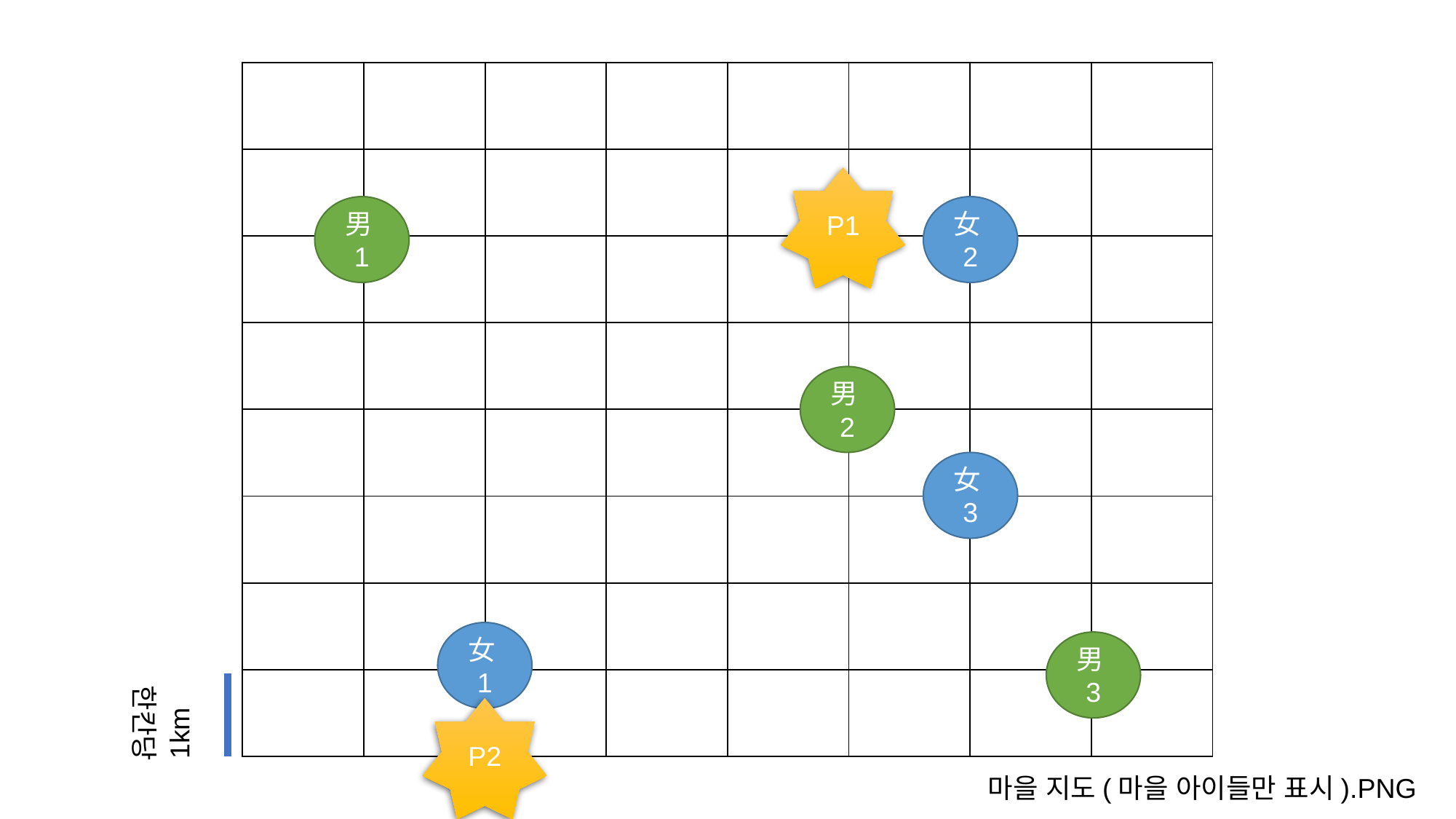

|  |  |  |  |  |  |  |  |
| --- | --- | --- | --- | --- | --- | --- | --- |
|  |  |  |  |  |  |  |  |
|  |  |  |  |  |  |  |  |
|  |  |  |  |  |  |  |  |
|  |  |  |  |  |  |  |  |
|  |  |  |  |  |  |  |  |
|  |  |  |  |  |  |  |  |
|  |  |  |  |  |  |  |  |
P1
女2
男1
男2
女3
女1
男3
1km
한칸당
P2
마을 지도(마을 아이들만 표시).PNG